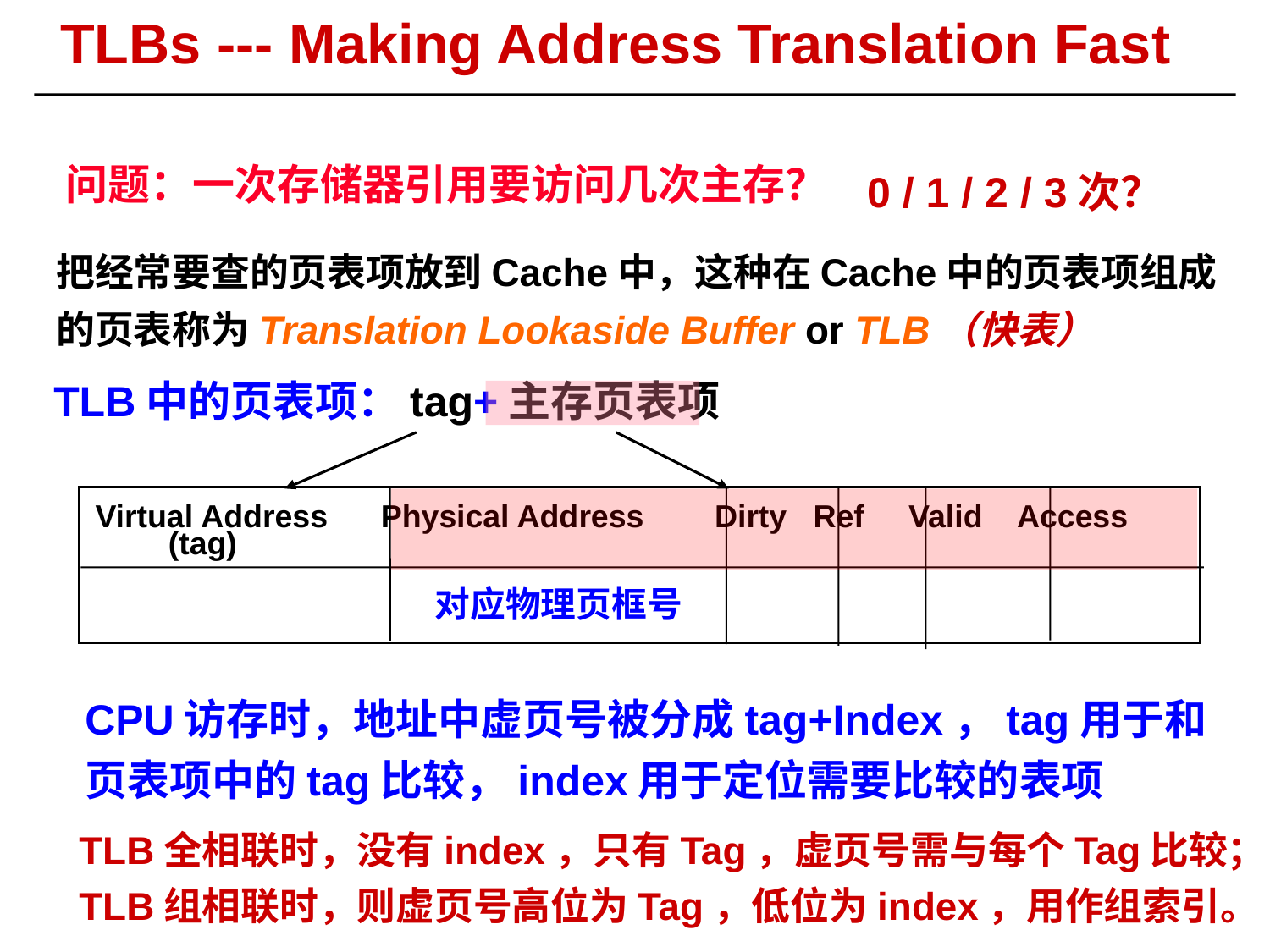

TLBs --- Making Address Translation Fast
问题：一次存储器引用要访问几次主存？
0 / 1 / 2 / 3次？
把经常要查的页表项放到Cache中，这种在Cache中的页表项组成的页表称为Translation Lookaside Buffer or TLB（快表）

TLB中的页表项：tag+主存页表项

 Virtual Address      Physical Address        Dirty   Ref     Valid    Access
      (tag)

对应物理页框号
CPU访存时，地址中虚页号被分成tag+Index，tag用于和页表项中的tag比较，index用于定位需要比较的表项
TLB全相联时，没有index，只有Tag，虚页号需与每个Tag比较；TLB组相联时，则虚页号高位为Tag，低位为index，用作组索引。